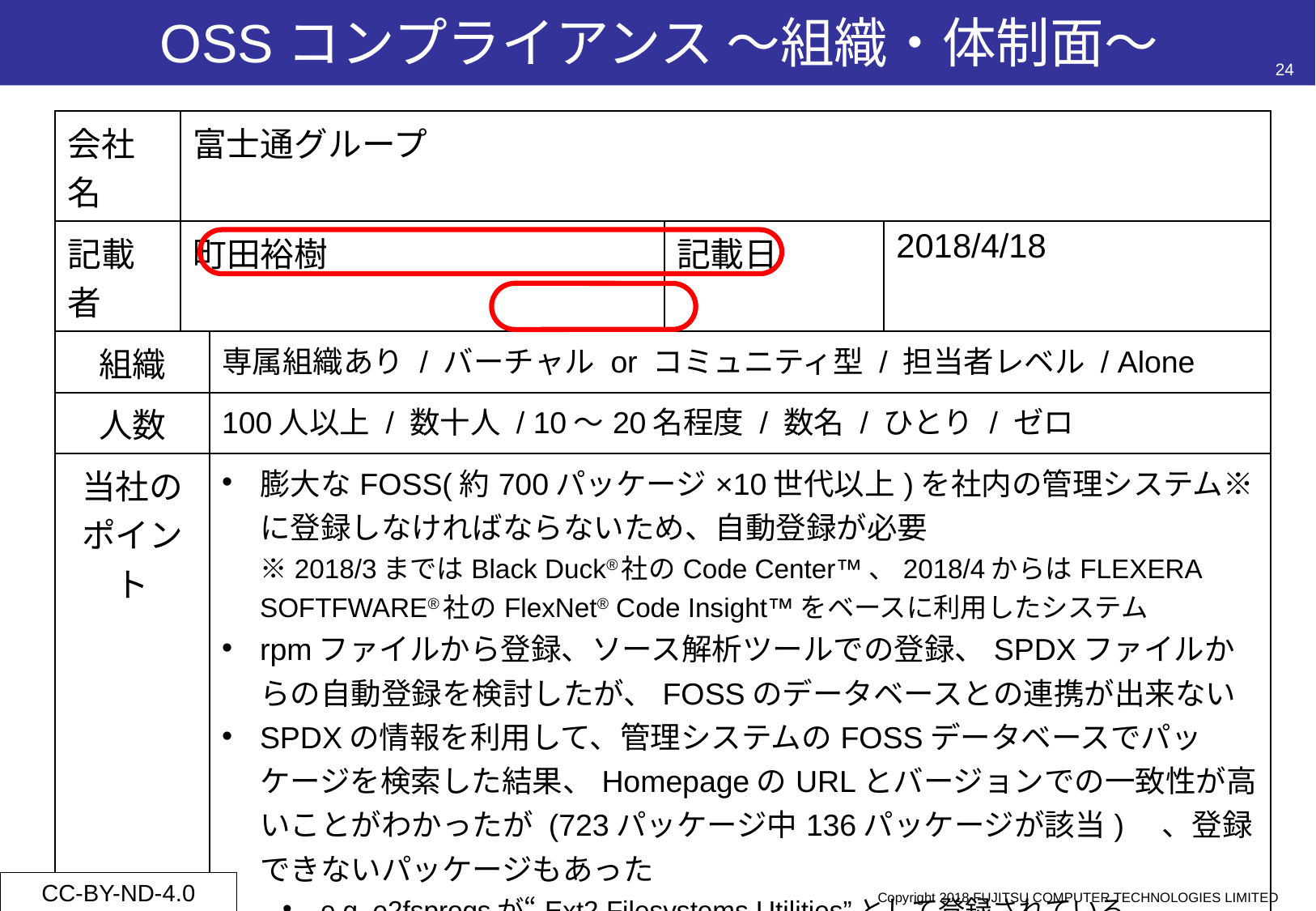

# OSSコンプライアンス ～組織・体制面～
24
| 会社名 | 富士通グループ |  |  |  |
| --- | --- | --- | --- | --- |
| 記載者 | 町田裕樹 |  | 記載日 | 2018/4/18 |
| 組織 |  | 専属組織あり / バーチャル or コミュニティ型 / 担当者レベル / Alone |  |  |
| 人数 |  | 100人以上 / 数十人 / 10～20名程度 / 数名 / ひとり / ゼロ |  |  |
| 当社のポイント |  | 膨大なFOSS(約700パッケージ×10世代以上)を社内の管理システム※に登録しなければならないため、自動登録が必要 ※2018/3まではBlack Duck®社のCode Center™、2018/4からはFLEXERA SOFTFWARE®社のFlexNet® Code Insight™をベースに利用したシステム rpmファイルから登録、ソース解析ツールでの登録、SPDXファイルからの自動登録を検討したが、FOSSのデータベースとの連携が出来ない SPDXの情報を利用して、管理システムのFOSSデータベースでパッケージを検索した結果、HomepageのURLとバージョンでの一致性が高いことがわかったが (723パッケージ中136パッケージが該当)　、登録できないパッケージもあった e.g. e2fsprogsが“Ext2 Filesystems Utilities”として登録されている FOSSデータベースの情報が一部欠けている SPDXファイルにHomepageの情報が記載されていない バージョンが明確に記載されていない SPDXファイルのHomepageのURLが記載されていない、バージョンが明確に記載されていない問題をYoctoで修正した (102パッチを投稿) |  |  |

CC-BY-ND-4.0
1486ka01
Copyright 2018 FUJITSU COMPUTER TECHNOLOGIES LIMITED